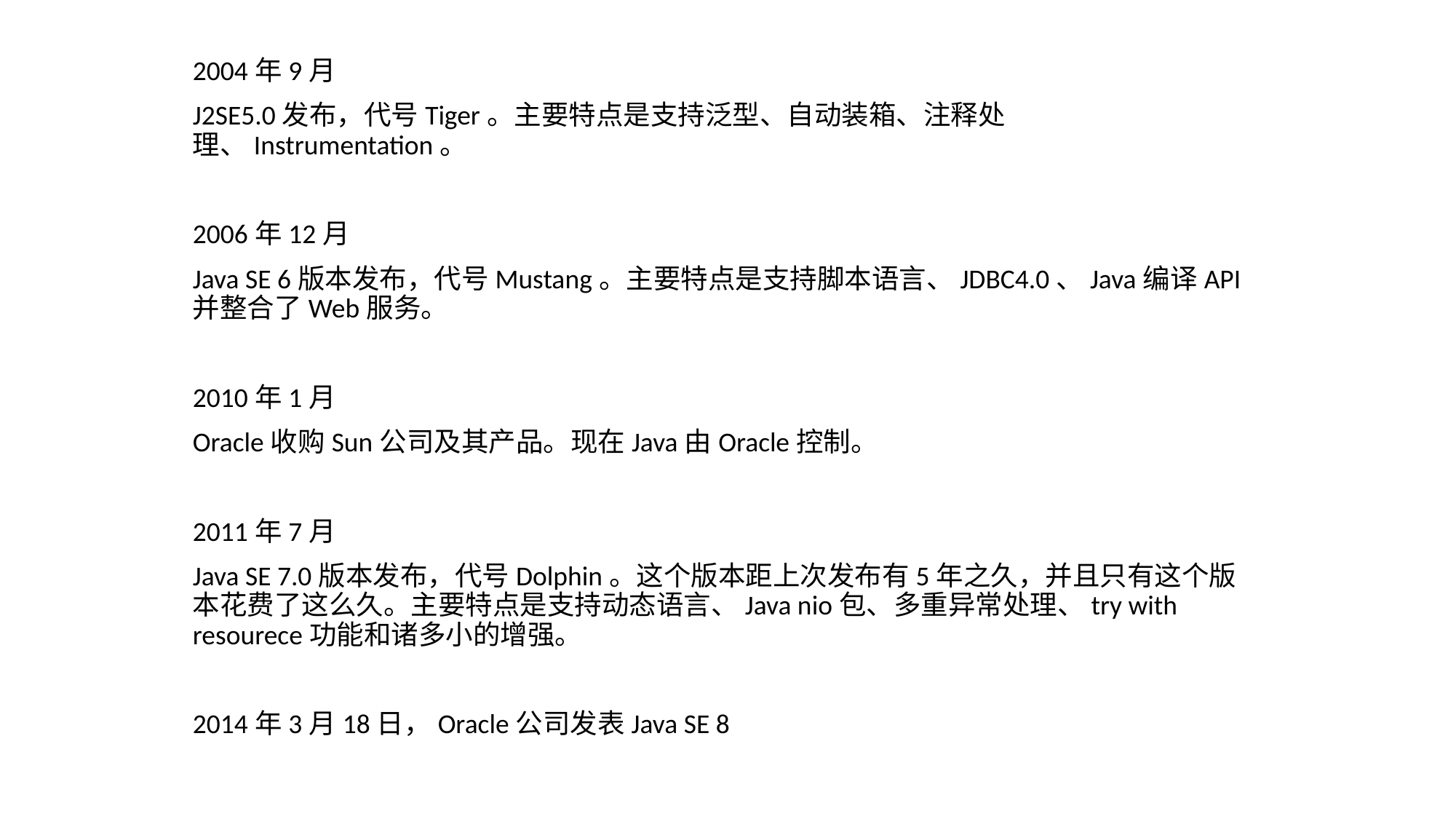

2004年9月
J2SE5.0发布，代号Tiger。主要特点是支持泛型、自动装箱、注释处理、Instrumentation。

2006年12月
Java SE 6版本发布，代号Mustang。主要特点是支持脚本语言、JDBC4.0、Java编译API并整合了Web服务。

2010年1月
Oracle收购Sun公司及其产品。现在Java由Oracle控制。

2011年7月
Java SE 7.0版本发布，代号Dolphin。这个版本距上次发布有5年之久，并且只有这个版本花费了这么久。主要特点是支持动态语言、Java nio包、多重异常处理、try with resourece功能和诸多小的增强。

2014年3月18日，Oracle公司发表Java SE 8